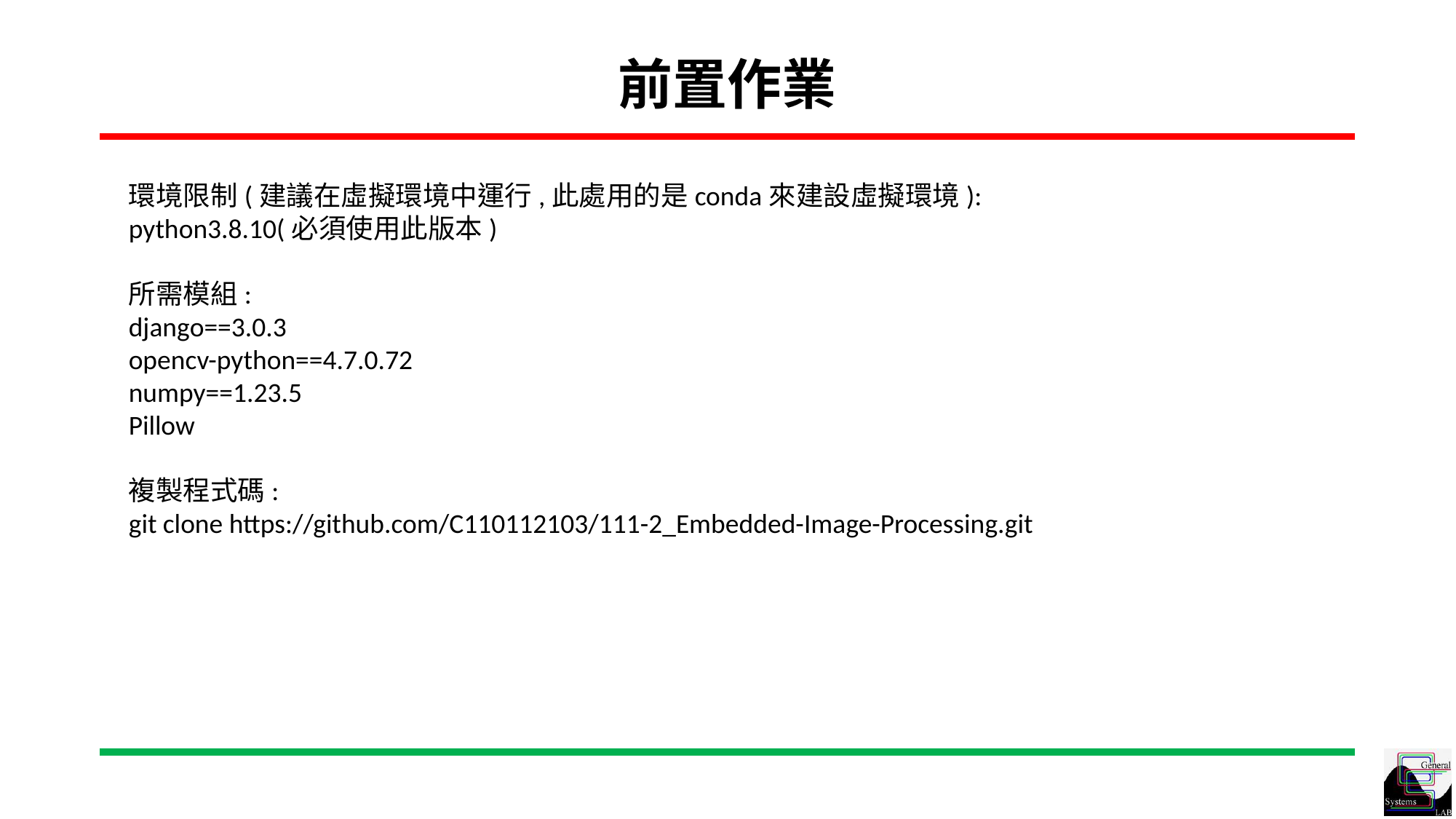

# 前置作業
環境限制(建議在虛擬環境中運行,此處用的是conda來建設虛擬環境):
python3.8.10(必須使用此版本)

所需模組:
django==3.0.3
opencv-python==4.7.0.72
numpy==1.23.5
Pillow

複製程式碼:
git clone https://github.com/C110112103/111-2_Embedded-Image-Processing.git